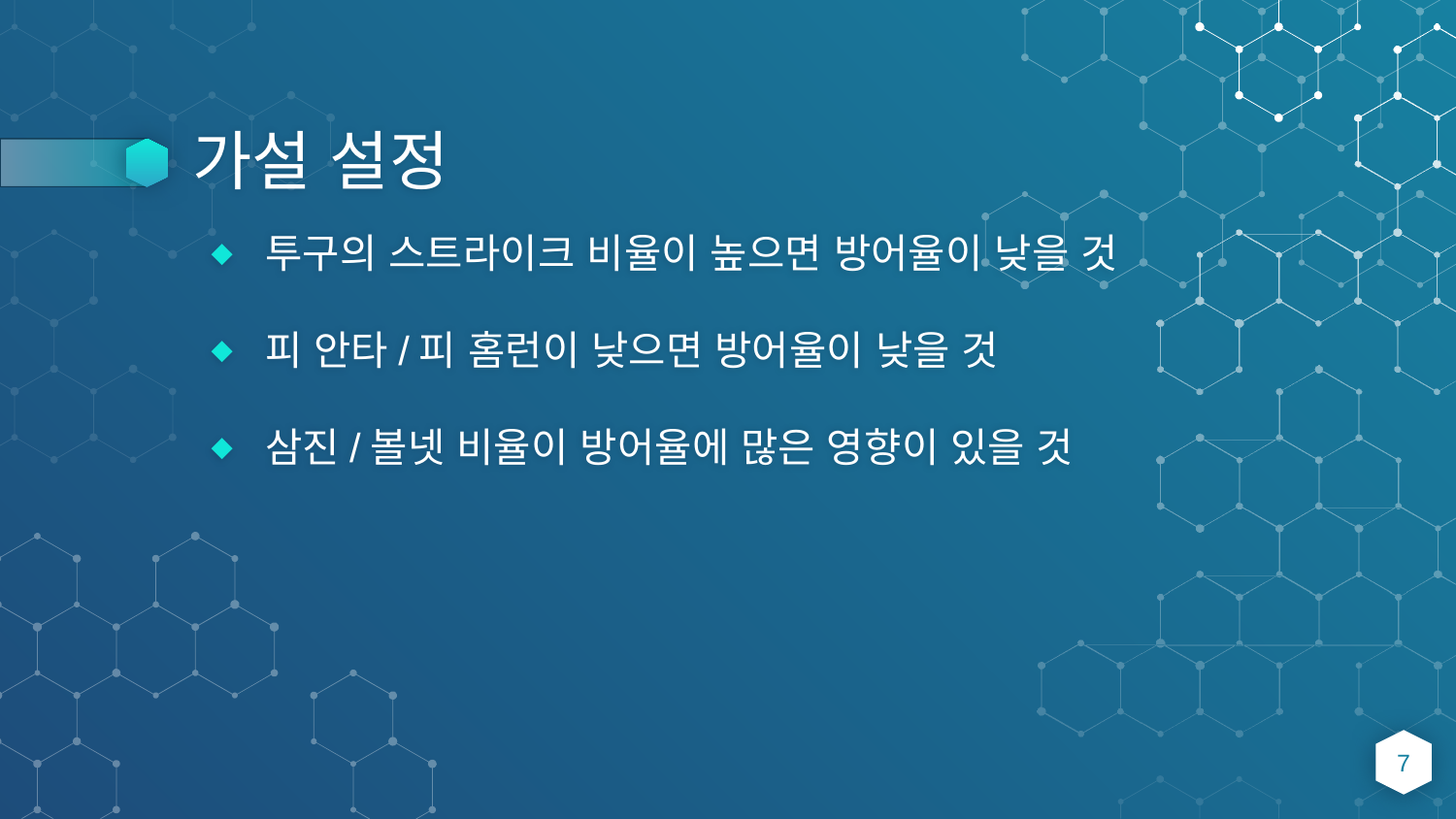

# 가설 설정
투구의 스트라이크 비율이 높으면 방어율이 낮을 것

피 안타/피 홈런이 낮으면 방어율이 낮을 것

삼진/볼넷 비율이 방어율에 많은 영향이 있을 것
7